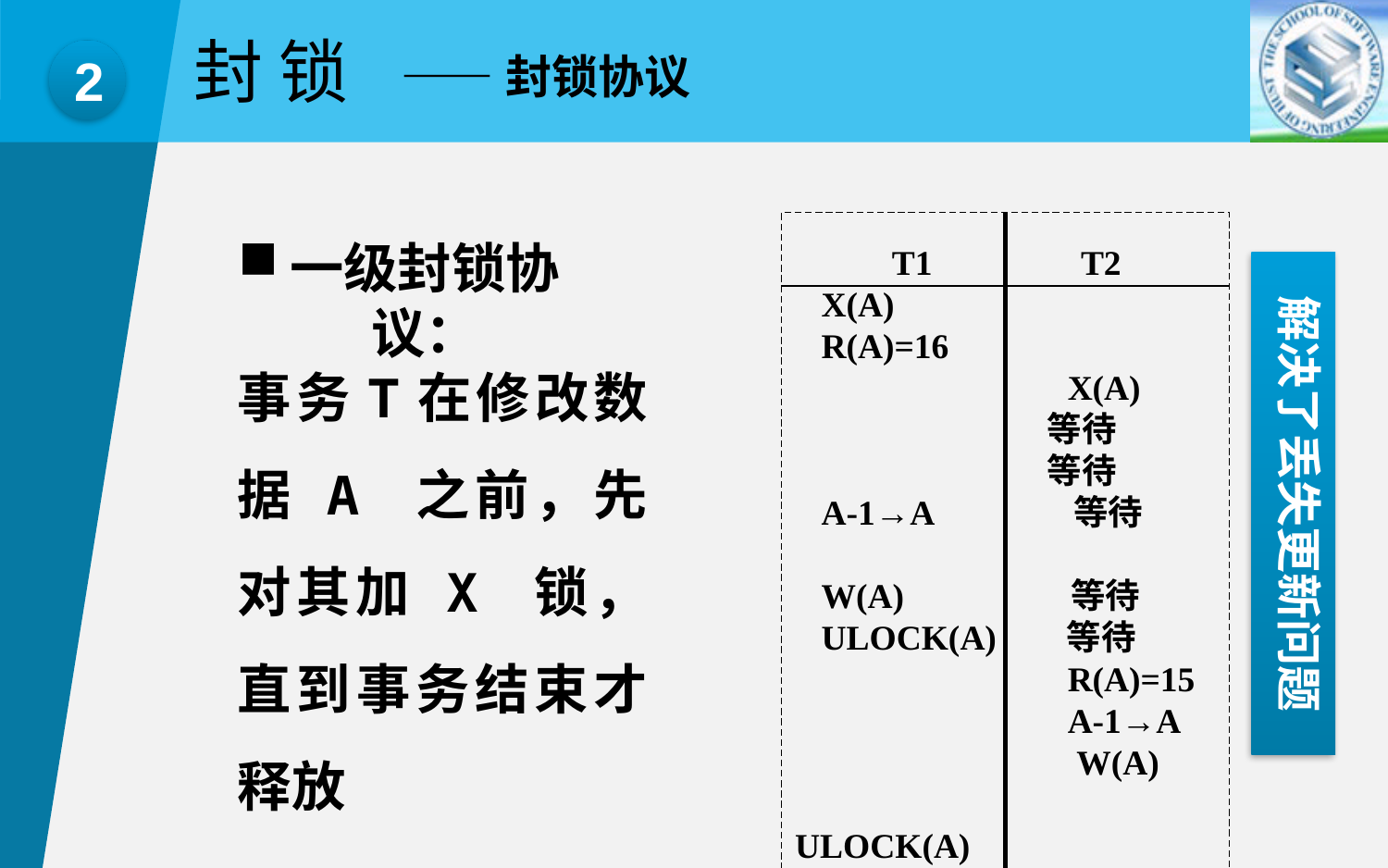

封 锁
2
——封锁协议
           T1                 T2
   X(A)
   R(A)=16
                               X(A)
                               等待
                               等待
   A-1→A               等待
   W(A)                  等待
   ULOCK(A)       等待
                               R(A)=15
                               A-1→A
                                W(A)
                             ULOCK(A)
一级封锁协议：
解决了丢失更新问题
事务T在修改数据 A 之前，先对其加 X 锁，直到事务结束才释放